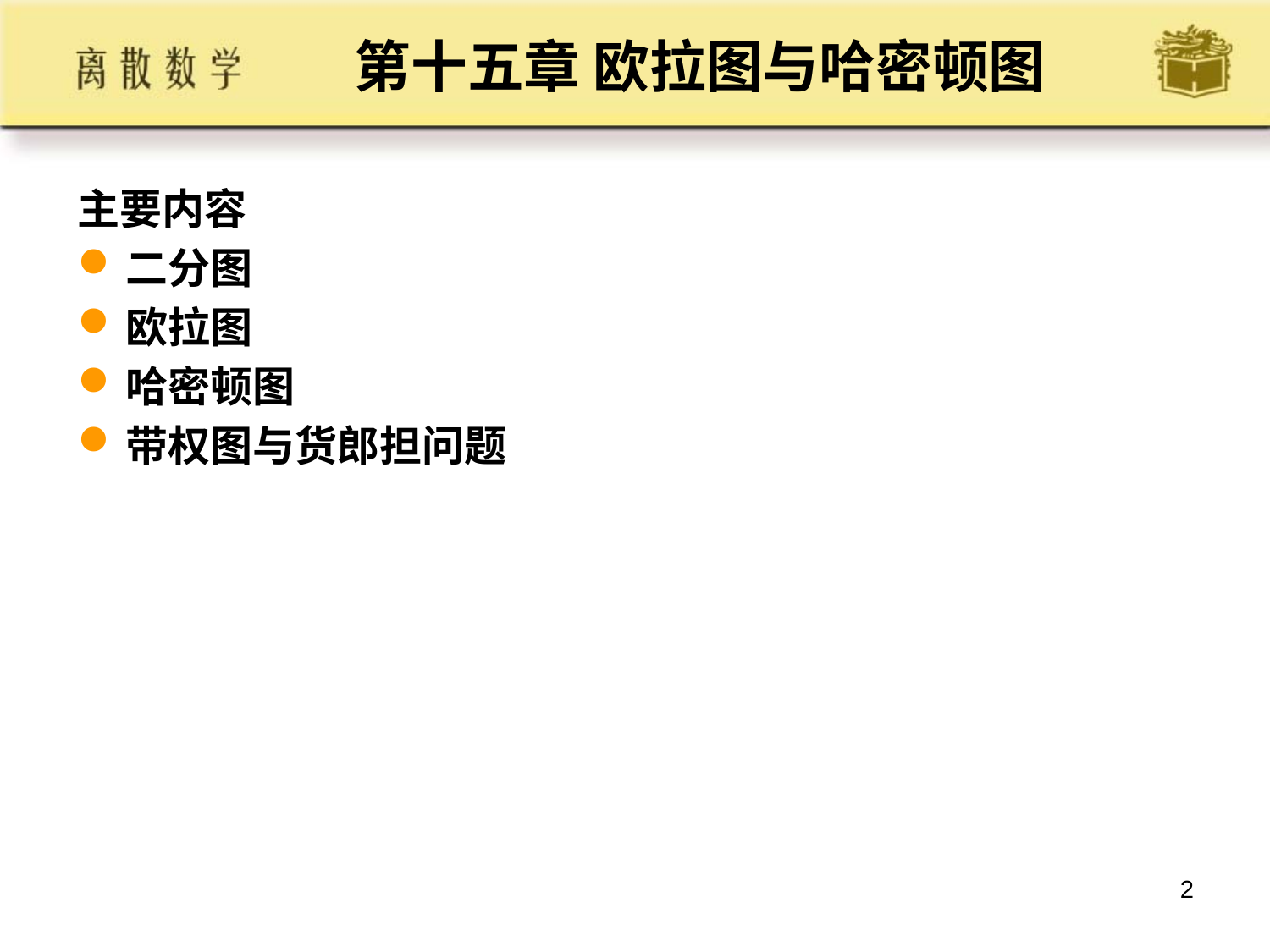

# 第十五章 欧拉图与哈密顿图
主要内容
二分图
欧拉图
哈密顿图
带权图与货郎担问题

2